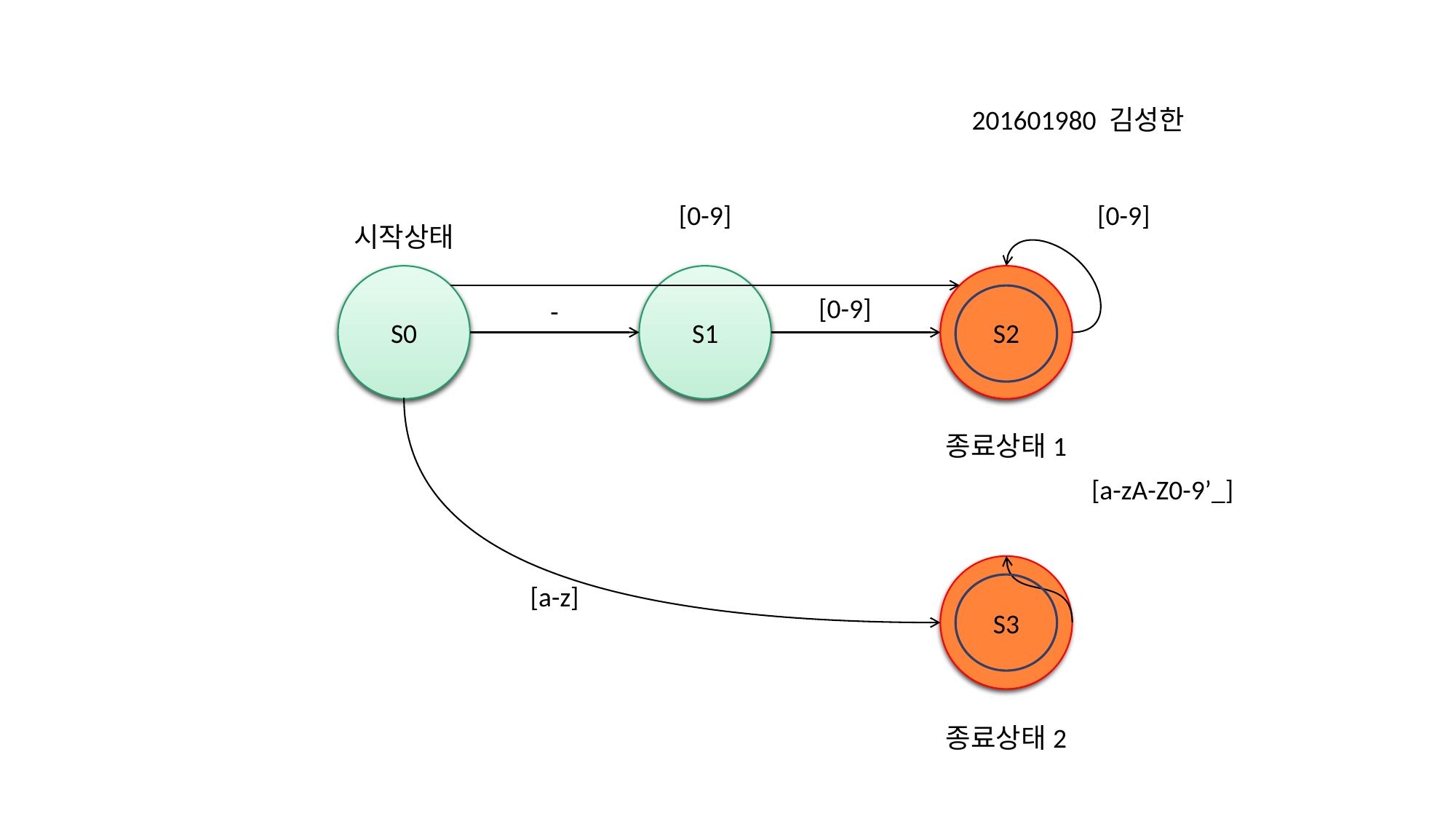

201601980 김성한
[0-9]
[0-9]
시작상태
S2
S0
S1
[0-9]

-
종료상태1
[a-zA-Z0-9’_]
S3
[a-z]

종료상태2